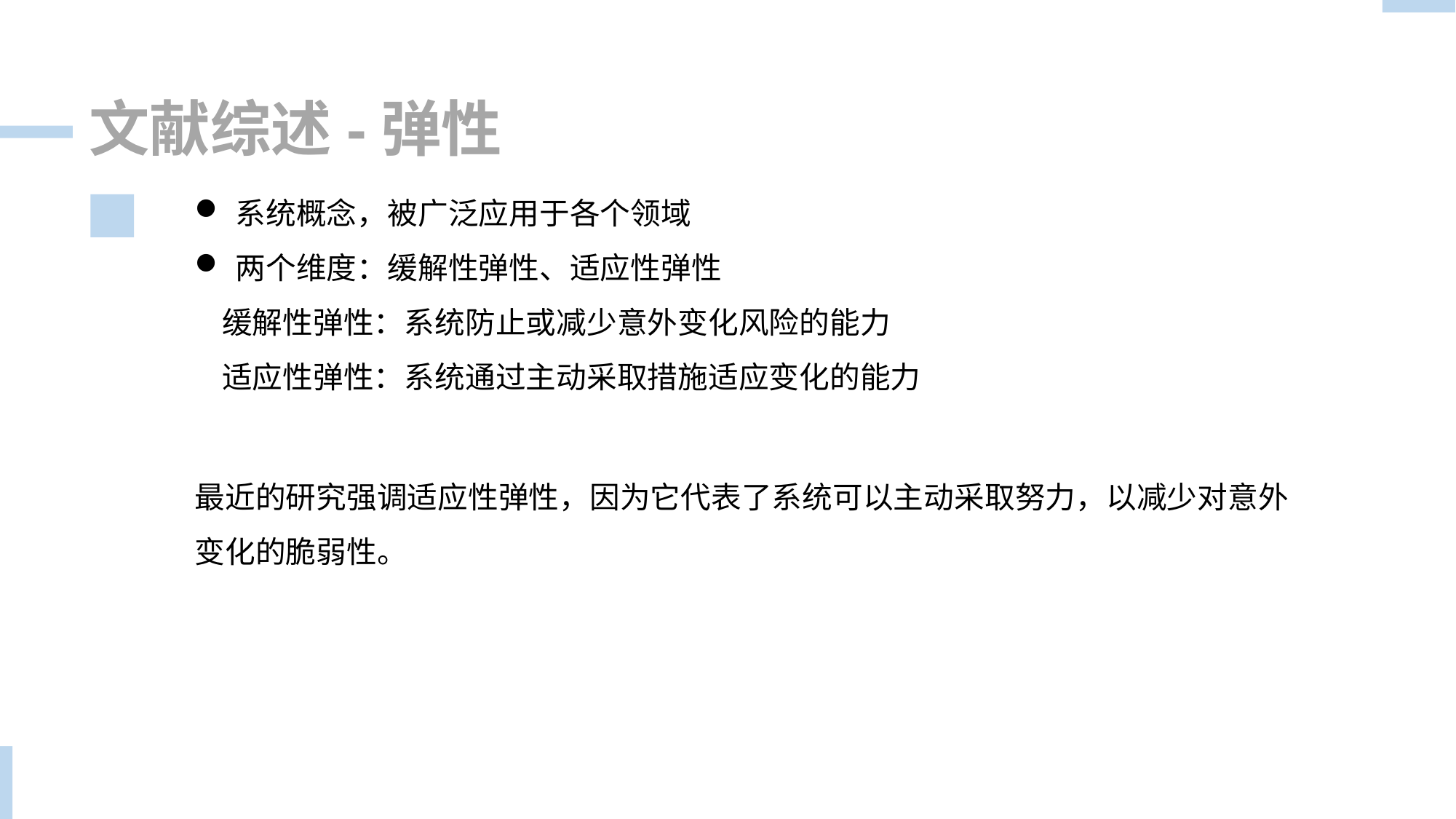

文献综述-弹性
系统概念，被广泛应用于各个领域
两个维度：缓解性弹性、适应性弹性
   缓解性弹性：系统防止或减少意外变化风险的能力
   适应性弹性：系统通过主动采取措施适应变化的能力

最近的研究强调适应性弹性，因为它代表了系统可以主动采取努力，以减少对意外变化的脆弱性。